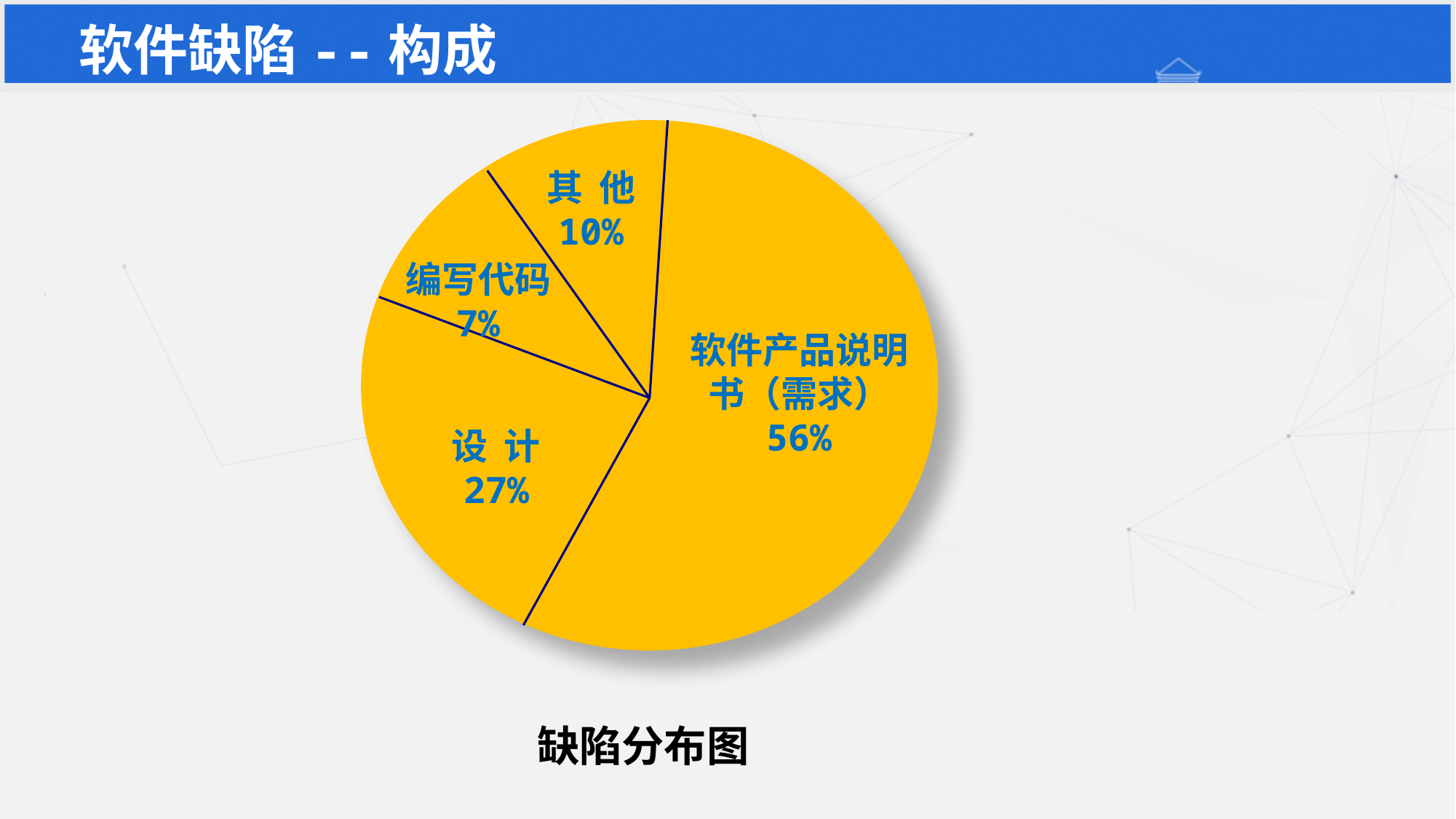

软件缺陷--构成

其  他
10%

编写代码
7%

软件产品说明书（需求）
56%

设  计27%
与规格说明书类似
好比建筑师
缺陷分布图